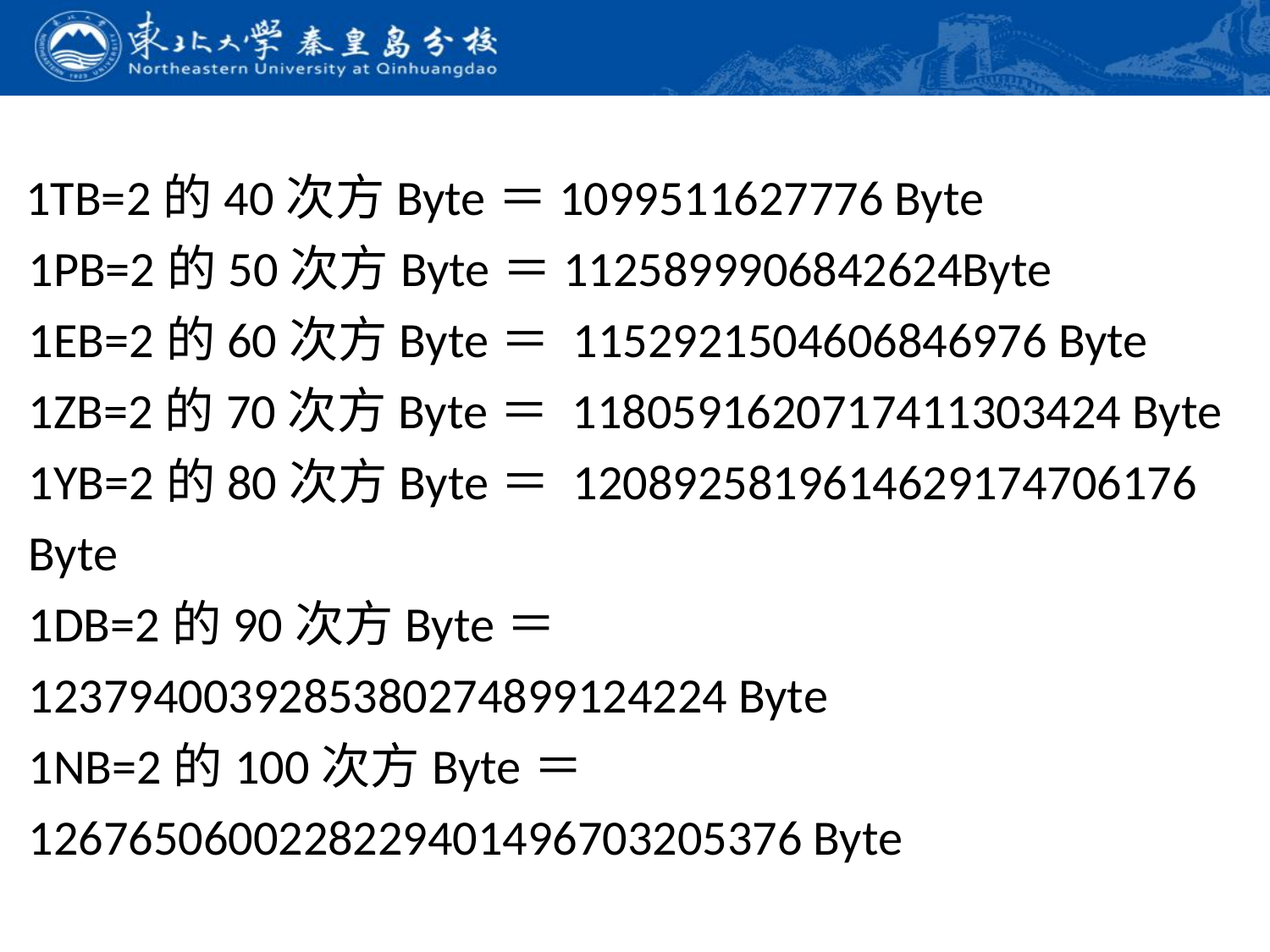

1TB=2的40次方Byte＝1099511627776 Byte
1PB=2的50次方Byte＝1125899906842624Byte
1EB=2的60次方Byte＝ 1152921504606846976 Byte
1ZB=2的70次方Byte＝ 1180591620717411303424 Byte
1YB=2的80次方Byte＝ 1208925819614629174706176 Byte
1DB=2的90次方Byte＝ 1237940039285380274899124224 Byte
1NB=2的100次方Byte＝ 1267650600228229401496703205376 Byte